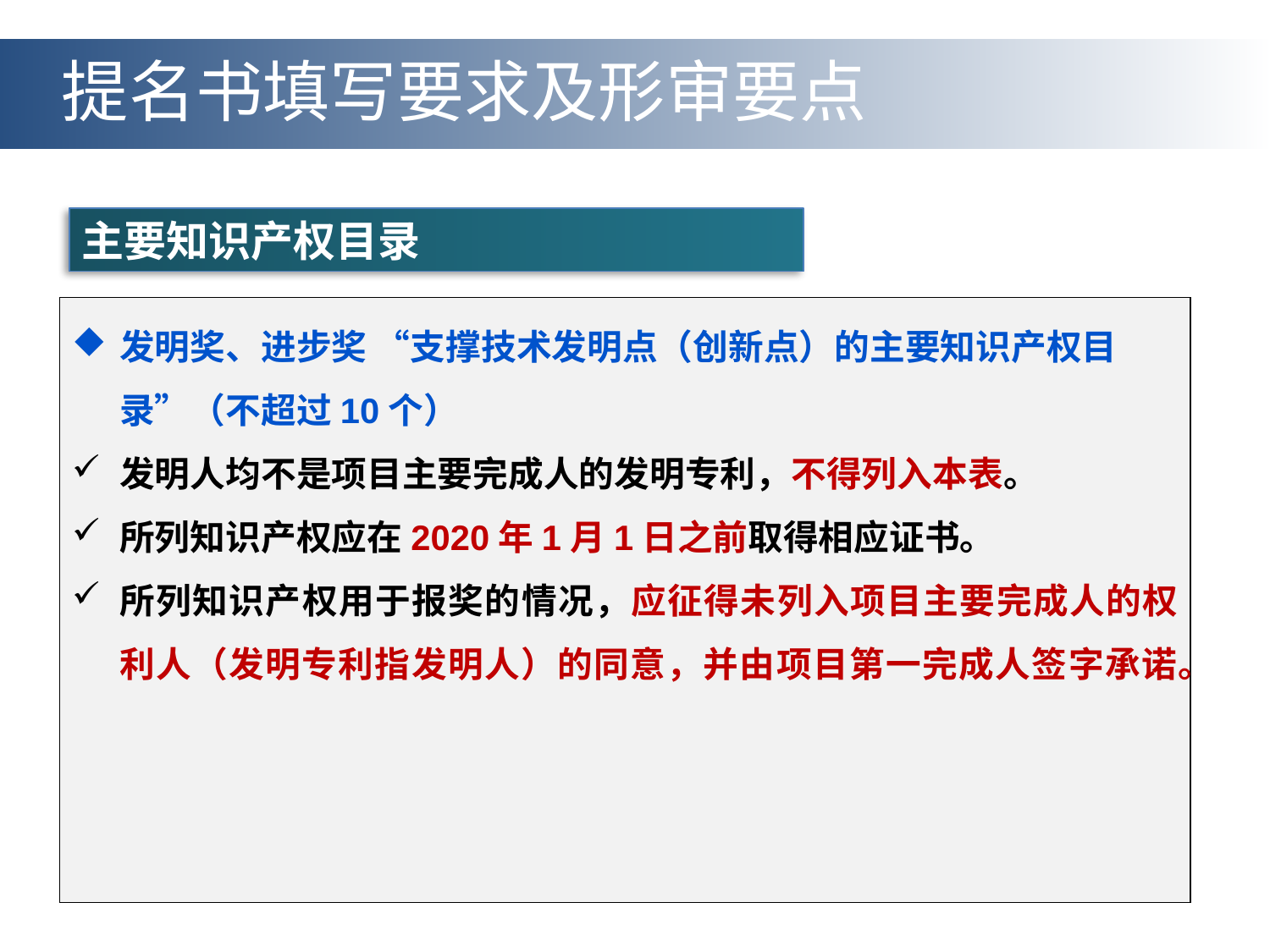

提名书填写要求及形审要点

主要知识产权目录
发明奖、进步奖 “支撑技术发明点（创新点）的主要知识产权目录”（不超过10个）
发明人均不是项目主要完成人的发明专利，不得列入本表。
所列知识产权应在2020年1月1日之前取得相应证书。
所列知识产权用于报奖的情况，应征得未列入项目主要完成人的权利人（发明专利指发明人）的同意，并由项目第一完成人签字承诺。